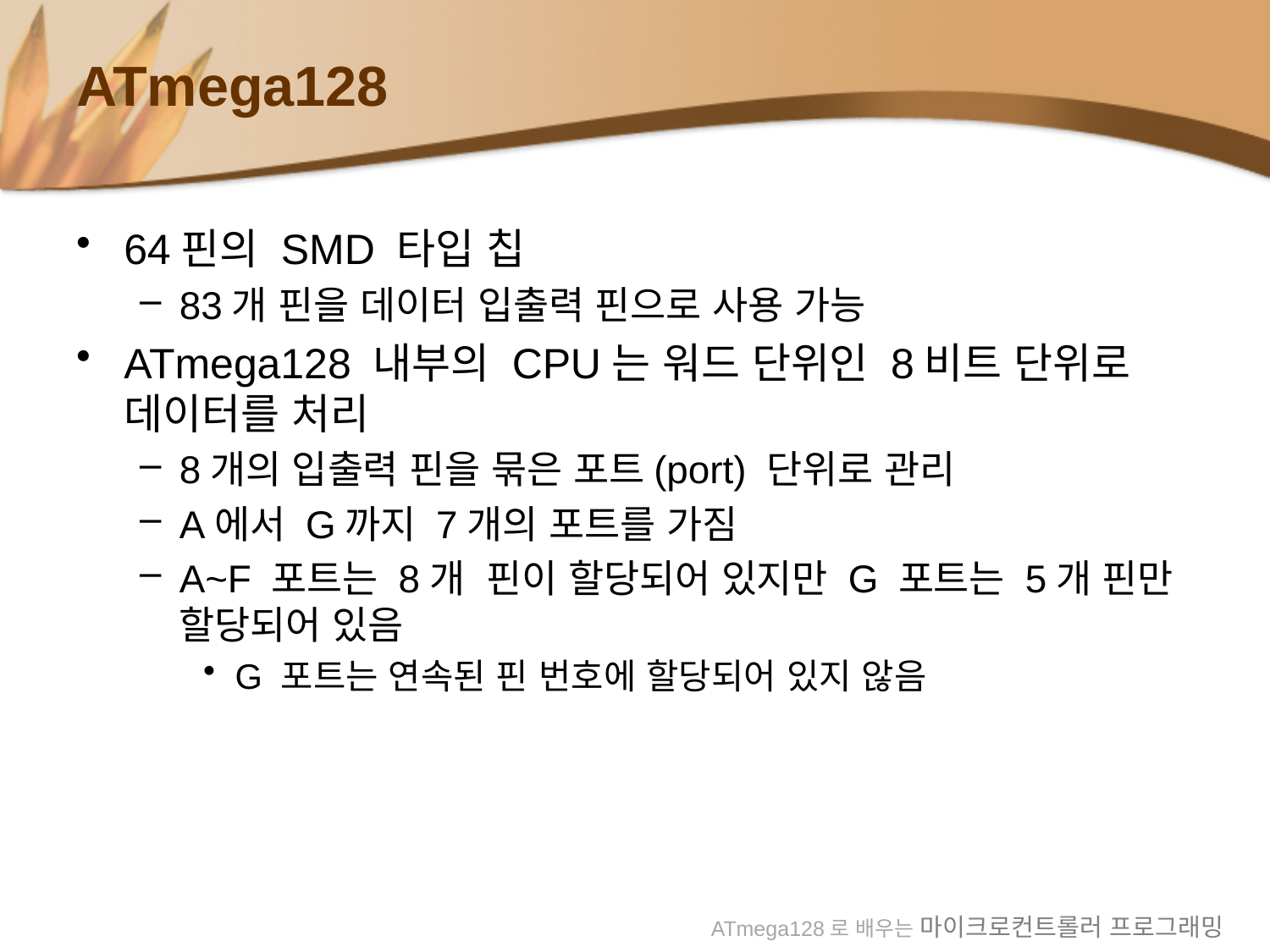

# ATmega128
64핀의 SMD 타입 칩
83개 핀을 데이터 입출력 핀으로 사용 가능
ATmega128 내부의 CPU는 워드 단위인 8비트 단위로 데이터를 처리
8개의 입출력 핀을 묶은 포트(port) 단위로 관리
A에서 G까지 7개의 포트를 가짐
A~F 포트는 8개  핀이 할당되어 있지만 G 포트는 5개 핀만 할당되어 있음
G 포트는 연속된 핀 번호에 할당되어 있지 않음